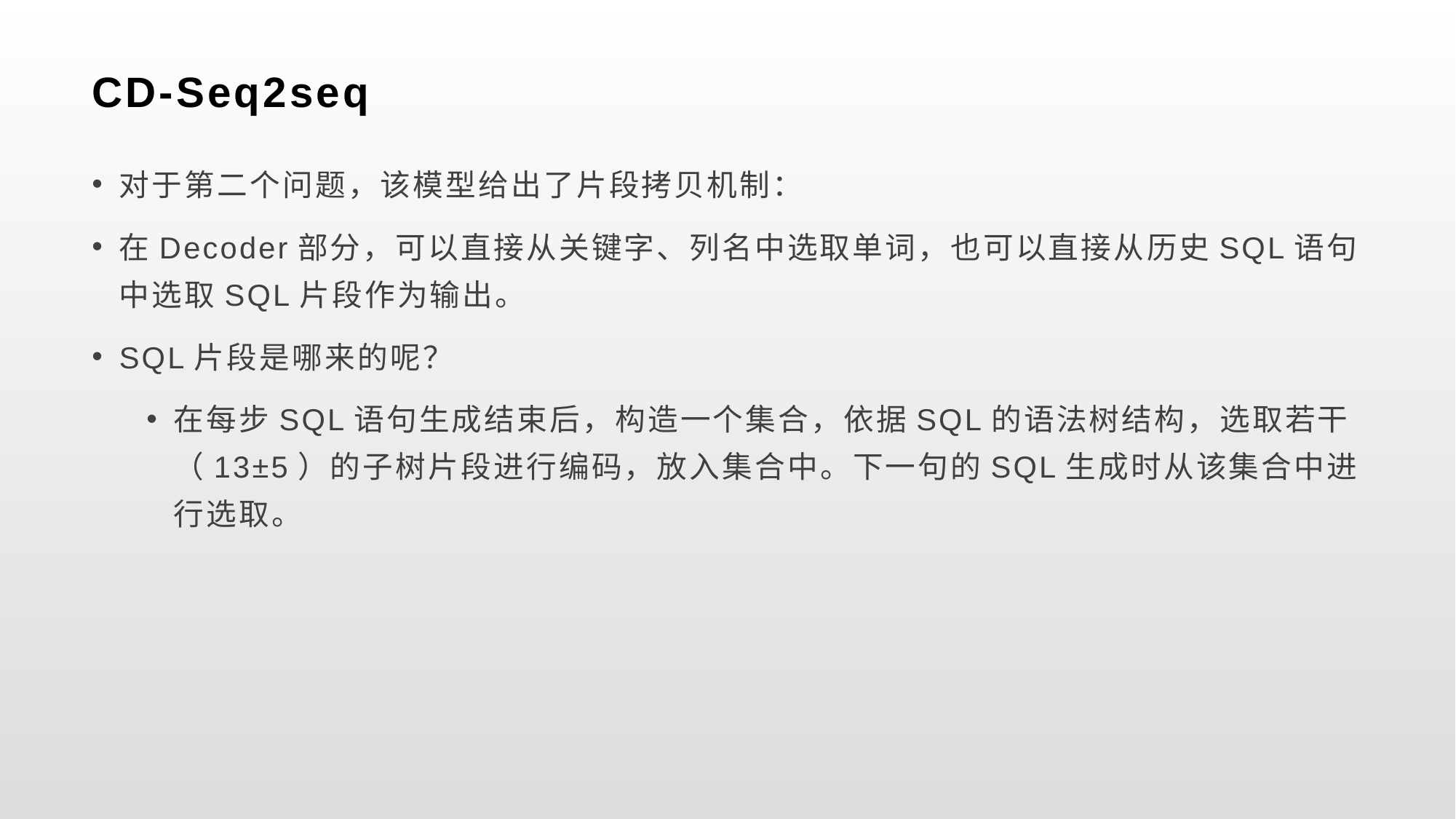

# CD-Seq2seq
对于第二个问题，该模型给出了片段拷贝机制：
在Decoder部分，可以直接从关键字、列名中选取单词，也可以直接从历史SQL语句中选取SQL片段作为输出。
SQL片段是哪来的呢？
在每步SQL语句生成结束后，构造一个集合，依据SQL的语法树结构，选取若干（13±5）的子树片段进行编码，放入集合中。下一句的SQL生成时从该集合中进行选取。